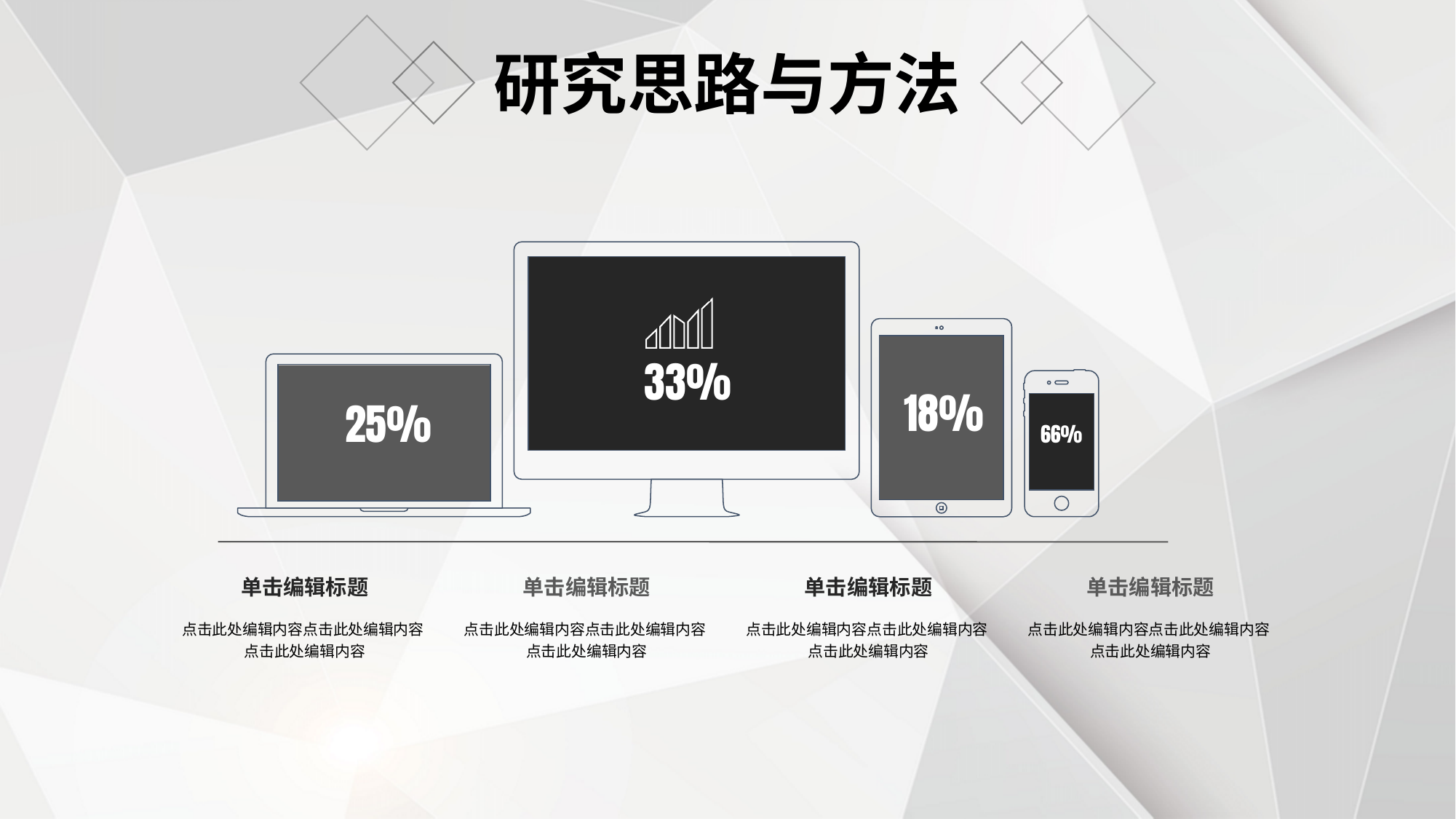

研究思路与方法

33%

18%
25%
66%
单击编辑标题
点击此处编辑内容点击此处编辑内容
点击此处编辑内容
单击编辑标题
点击此处编辑内容点击此处编辑内容
点击此处编辑内容
单击编辑标题
点击此处编辑内容点击此处编辑内容
点击此处编辑内容
单击编辑标题
点击此处编辑内容点击此处编辑内容
点击此处编辑内容